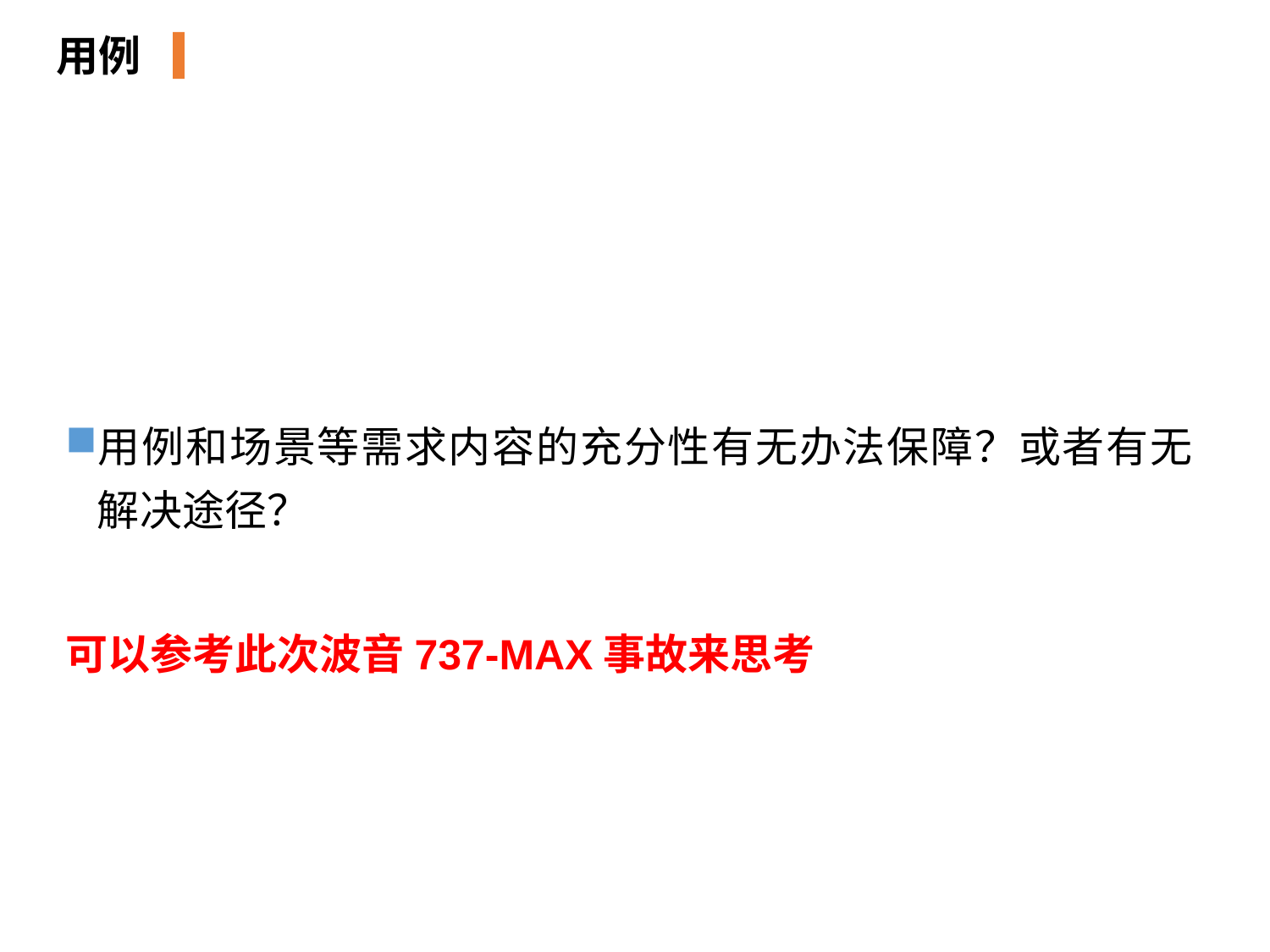

用例

用例和场景等需求内容的充分性有无办法保障？或者有无解决途径？

可以参考此次波音737-MAX事故来思考